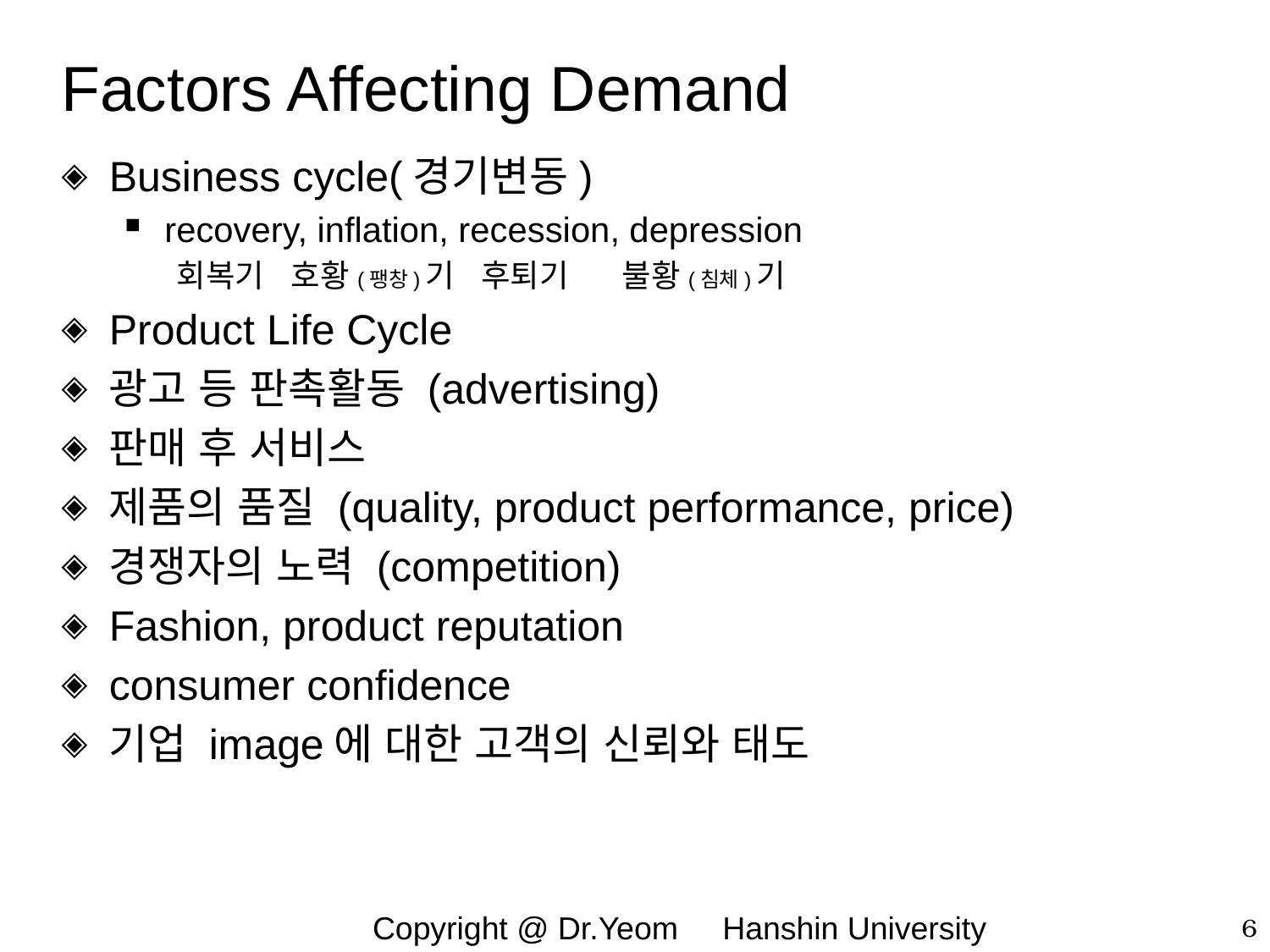

# Factors Affecting Demand
Business cycle(경기변동)
recovery, inflation, recession, depression
     회복기   호황(팽창)기   후퇴기      불황(침체)기
Product Life Cycle
광고 등 판촉활동 (advertising)
판매 후 서비스
제품의 품질 (quality, product performance, price)
경쟁자의 노력 (competition)
Fashion, product reputation
consumer confidence
기업 image에 대한 고객의 신뢰와 태도

6